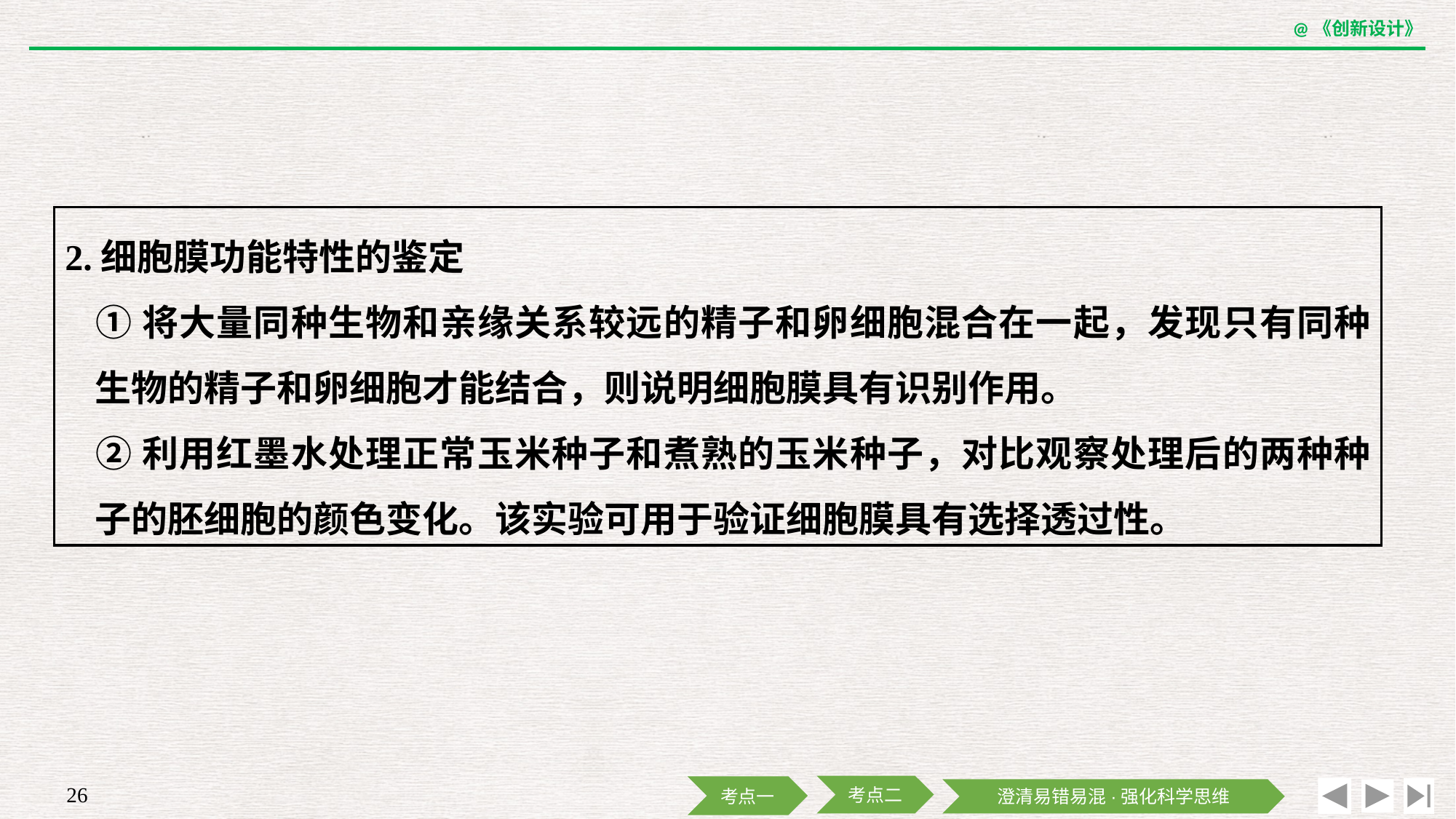

2.细胞膜功能特性的鉴定
	①将大量同种生物和亲缘关系较远的精子和卵细胞混合在一起，发现只有同种生物的精子和卵细胞才能结合，则说明细胞膜具有识别作用。
	②利用红墨水处理正常玉米种子和煮熟的玉米种子，对比观察处理后的两种种子的胚细胞的颜色变化。该实验可用于验证细胞膜具有选择透过性。